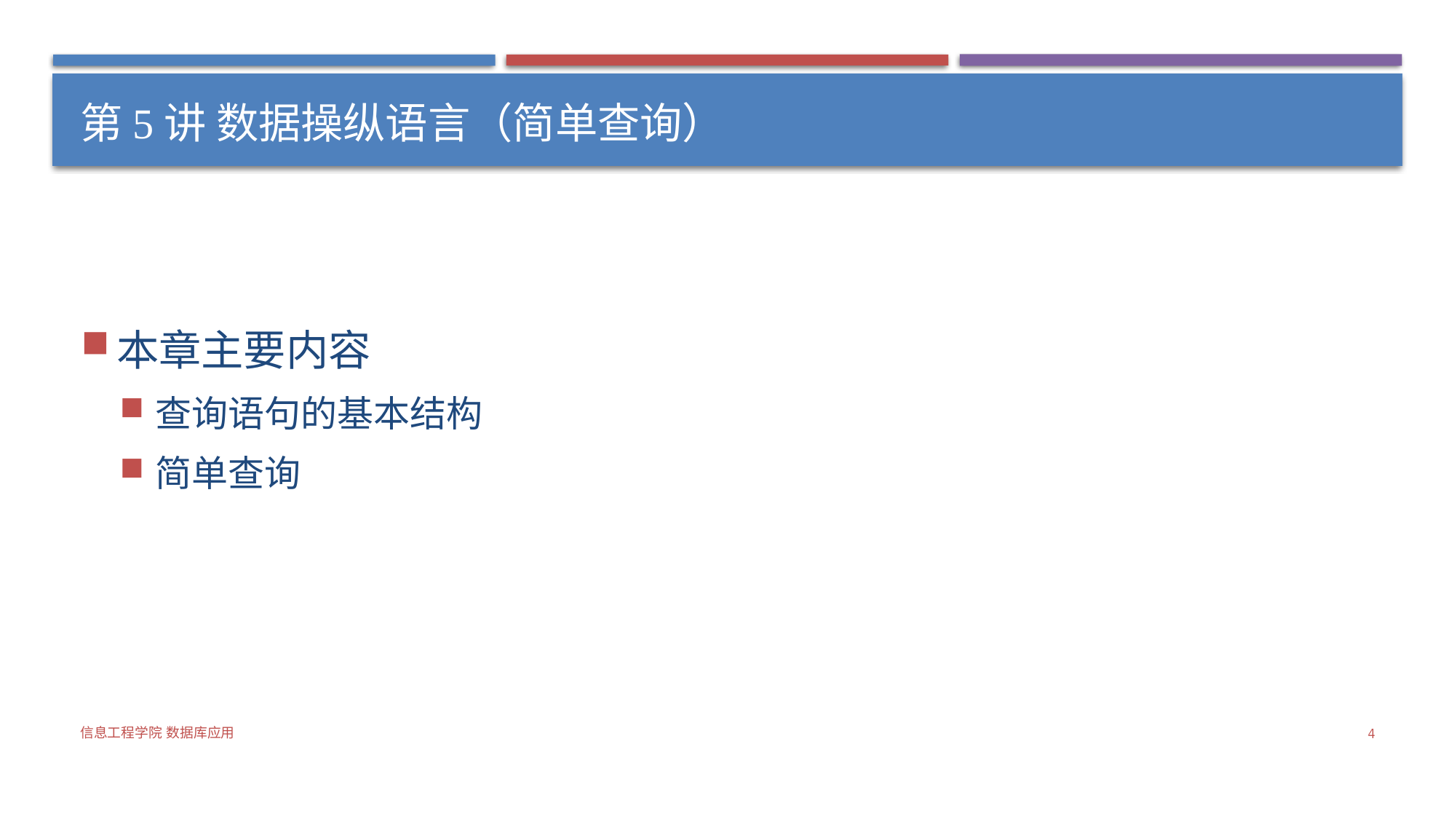

# 第5讲 数据操纵语言（简单查询）
本章主要内容
查询语句的基本结构
简单查询

信息工程学院 数据库应用
4